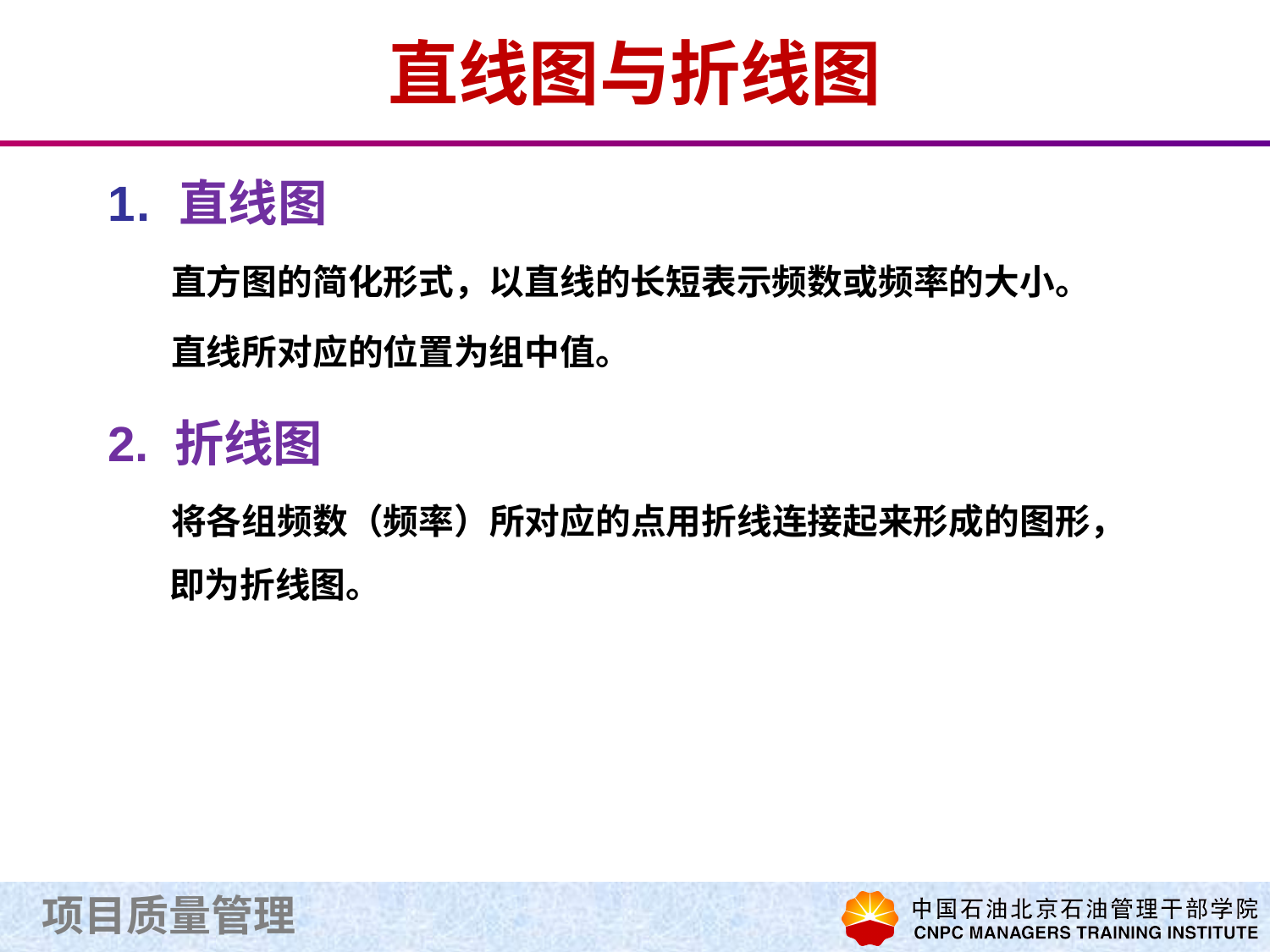

# 直线图与折线图
直线图
直方图的简化形式，以直线的长短表示频数或频率的大小。
直线所对应的位置为组中值。
2. 折线图
将各组频数（频率）所对应的点用折线连接起来形成的图形，即为折线图。